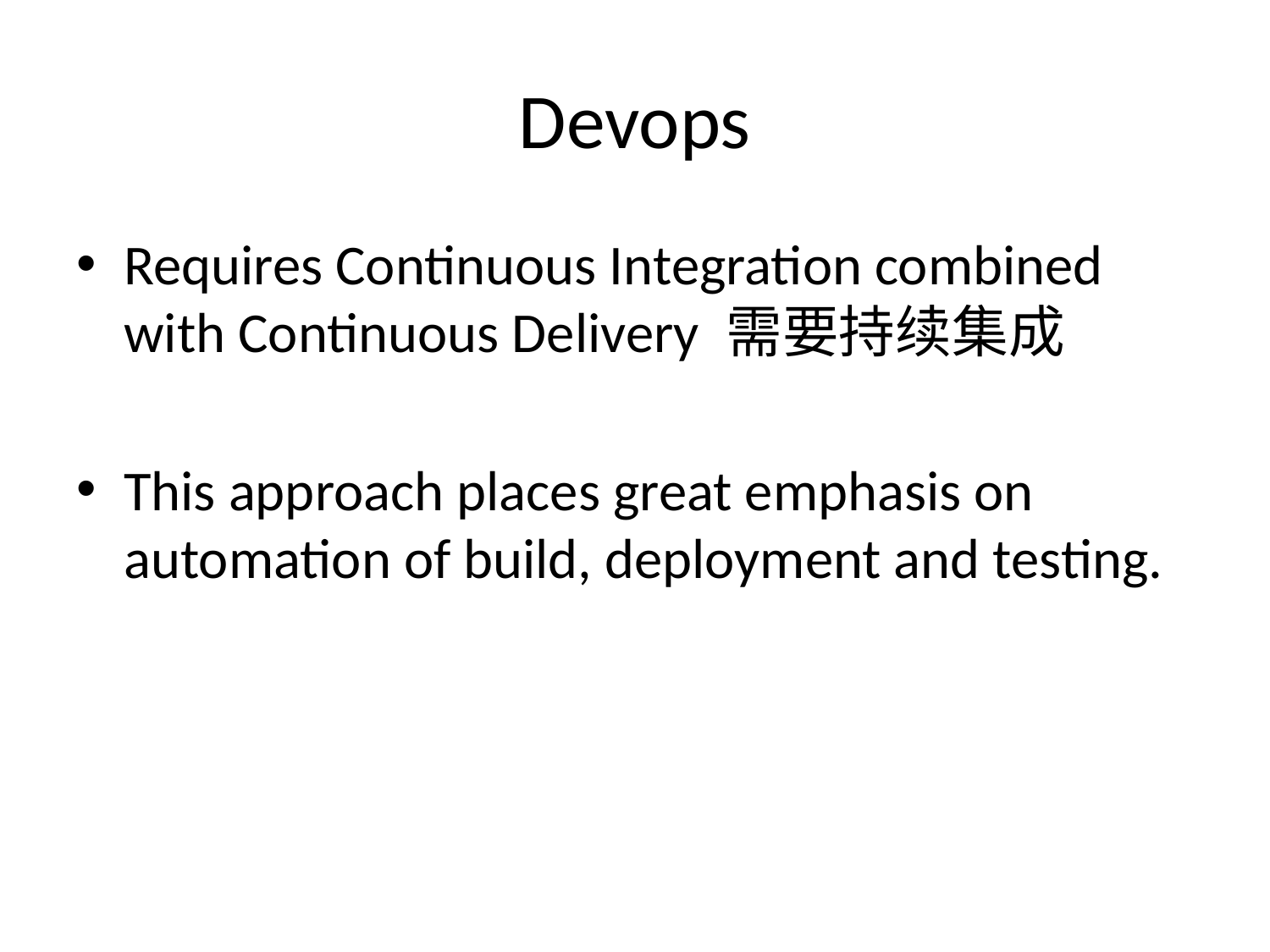

# Devops
Requires Continuous Integration combined with Continuous Delivery 需要持续集成

This approach places great emphasis on automation of build, deployment and testing.